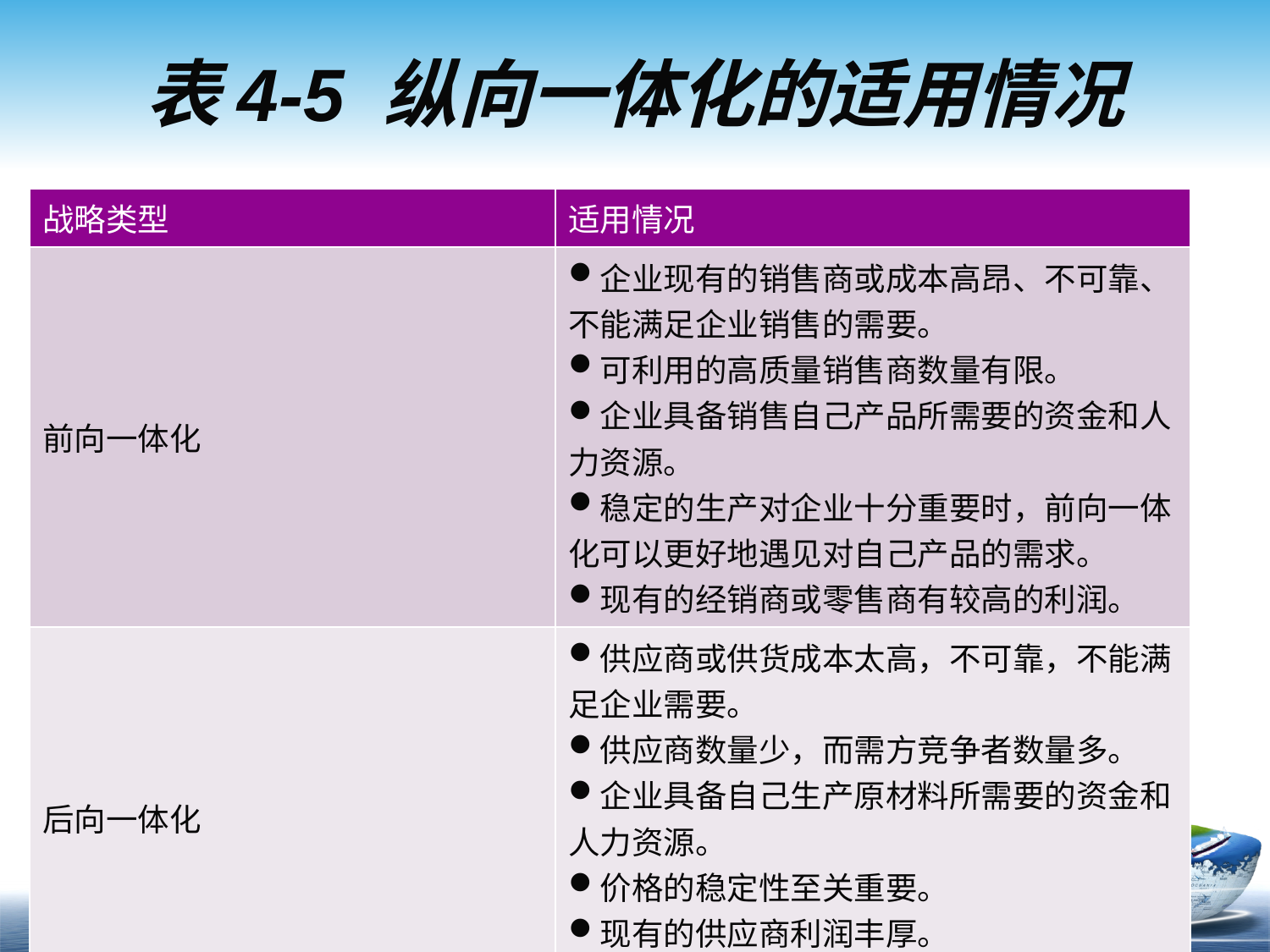

# 表4-5 纵向一体化的适用情况
| 战略类型 | 适用情况 |
| --- | --- |
| 前向一体化 | 企业现有的销售商或成本高昂、不可靠、不能满足企业销售的需要。 可利用的高质量销售商数量有限。 企业具备销售自己产品所需要的资金和人力资源。 稳定的生产对企业十分重要时，前向一体化可以更好地遇见对自己产品的需求。 现有的经销商或零售商有较高的利润。 |
| 后向一体化 | 供应商或供货成本太高，不可靠，不能满足企业需要。 供应商数量少，而需方竞争者数量多。 企业具备自己生产原材料所需要的资金和人力资源。 价格的稳定性至关重要。 现有的供应商利润丰厚。 企业需要尽快地获取所需资源。 |